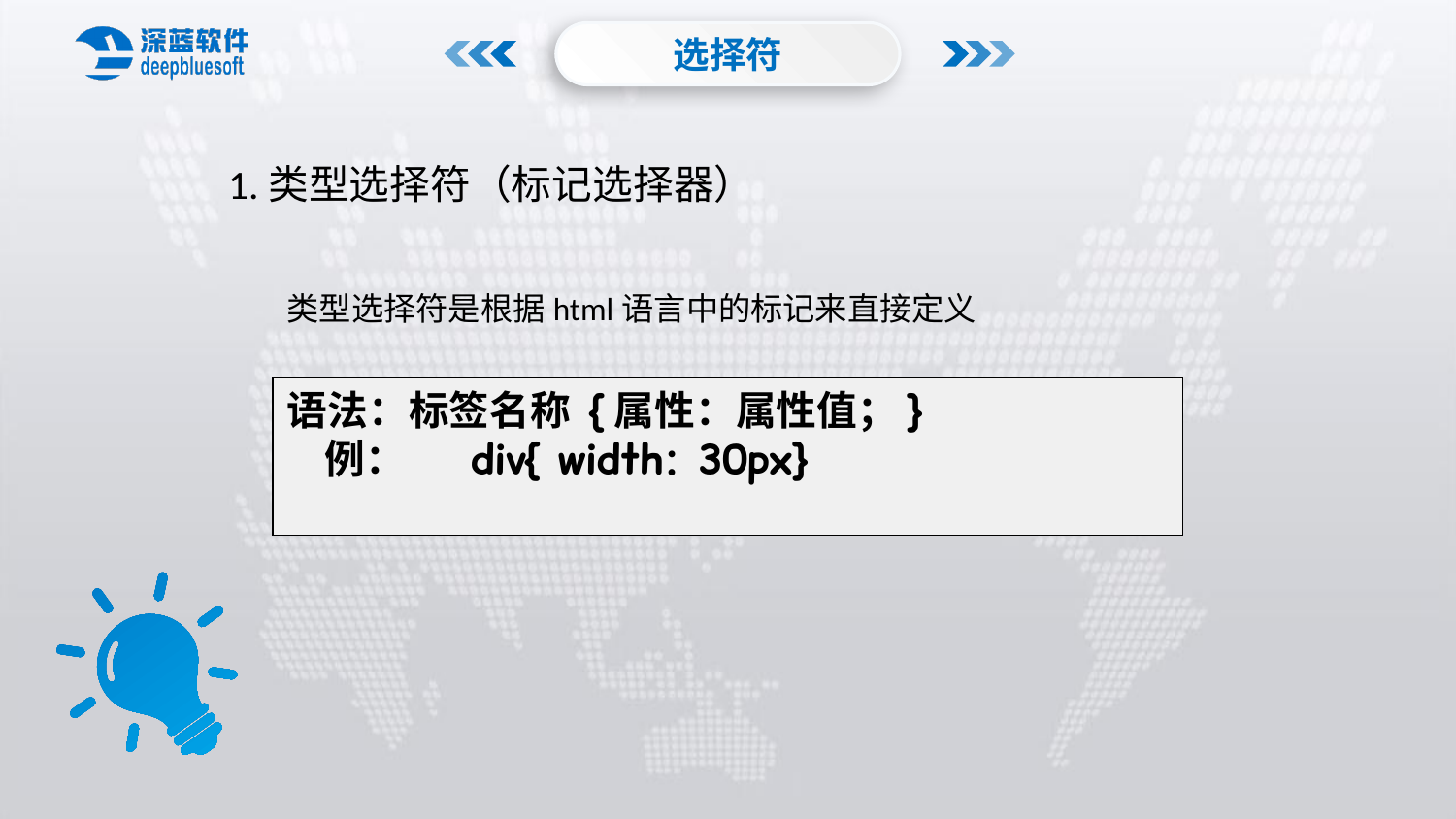

选择符

1.类型选择符（标记选择器）
类型选择符是根据html语言中的标记来直接定义
语法：标签名称 {属性：属性值；}
   例：      div{ width: 30px}